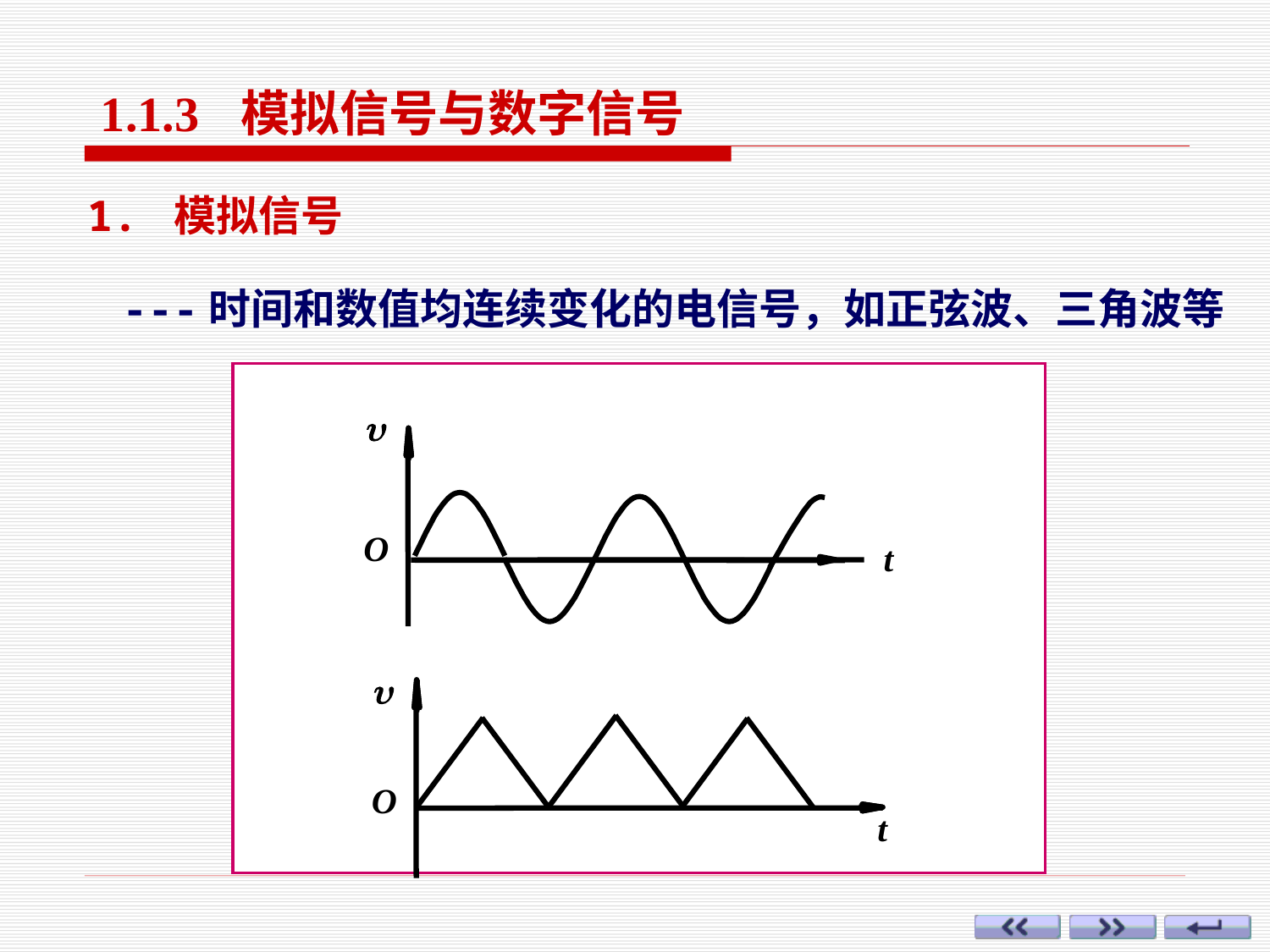

1.1.3 模拟信号与数字信号
1. 模拟信号
---时间和数值均连续变化的电信号，如正弦波、三角波等

υ

O
t

υ

O

t